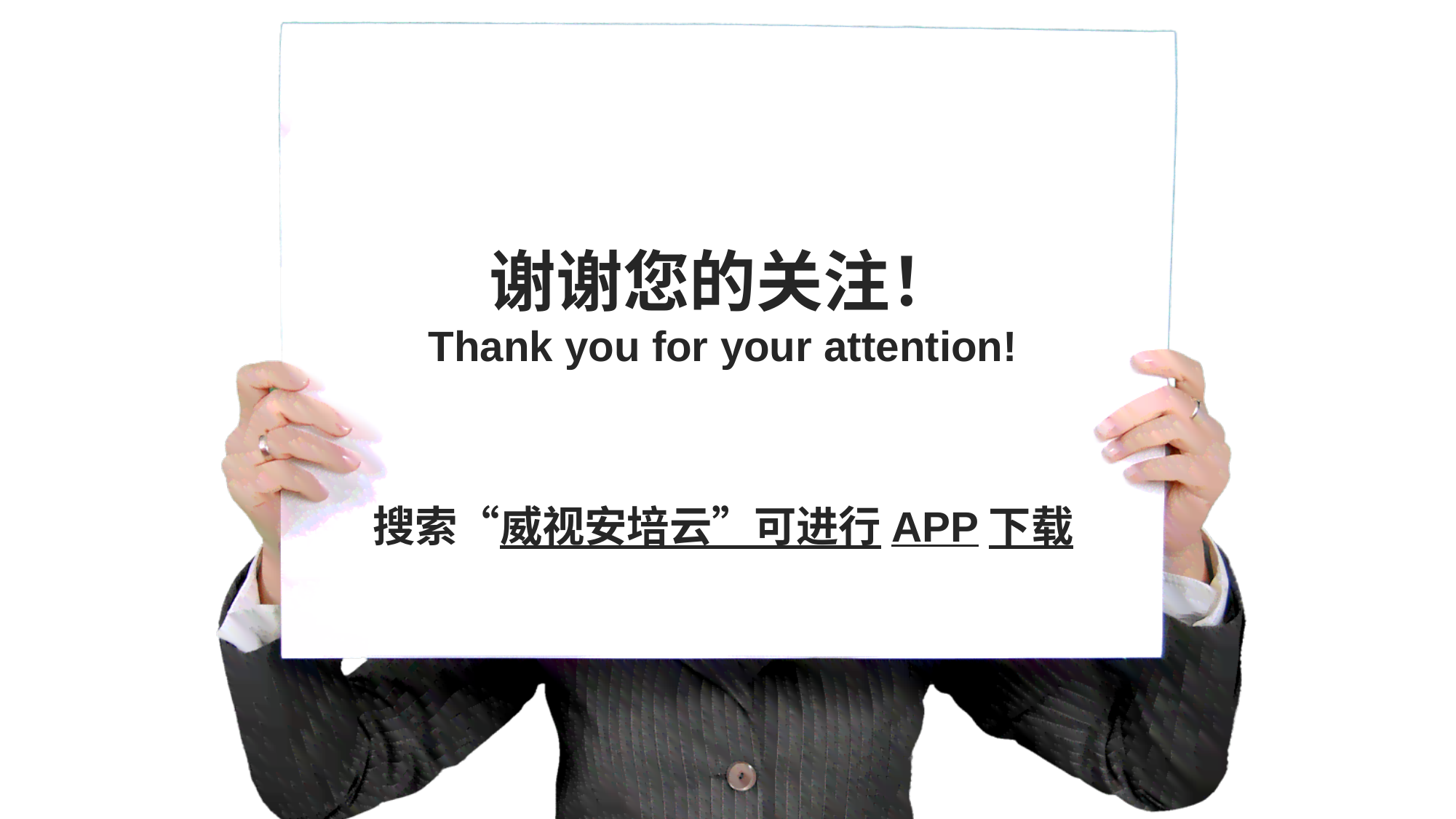

谢谢您的关注！
Thank you for your attention!
搜索“威视安培云”可进行APP下载